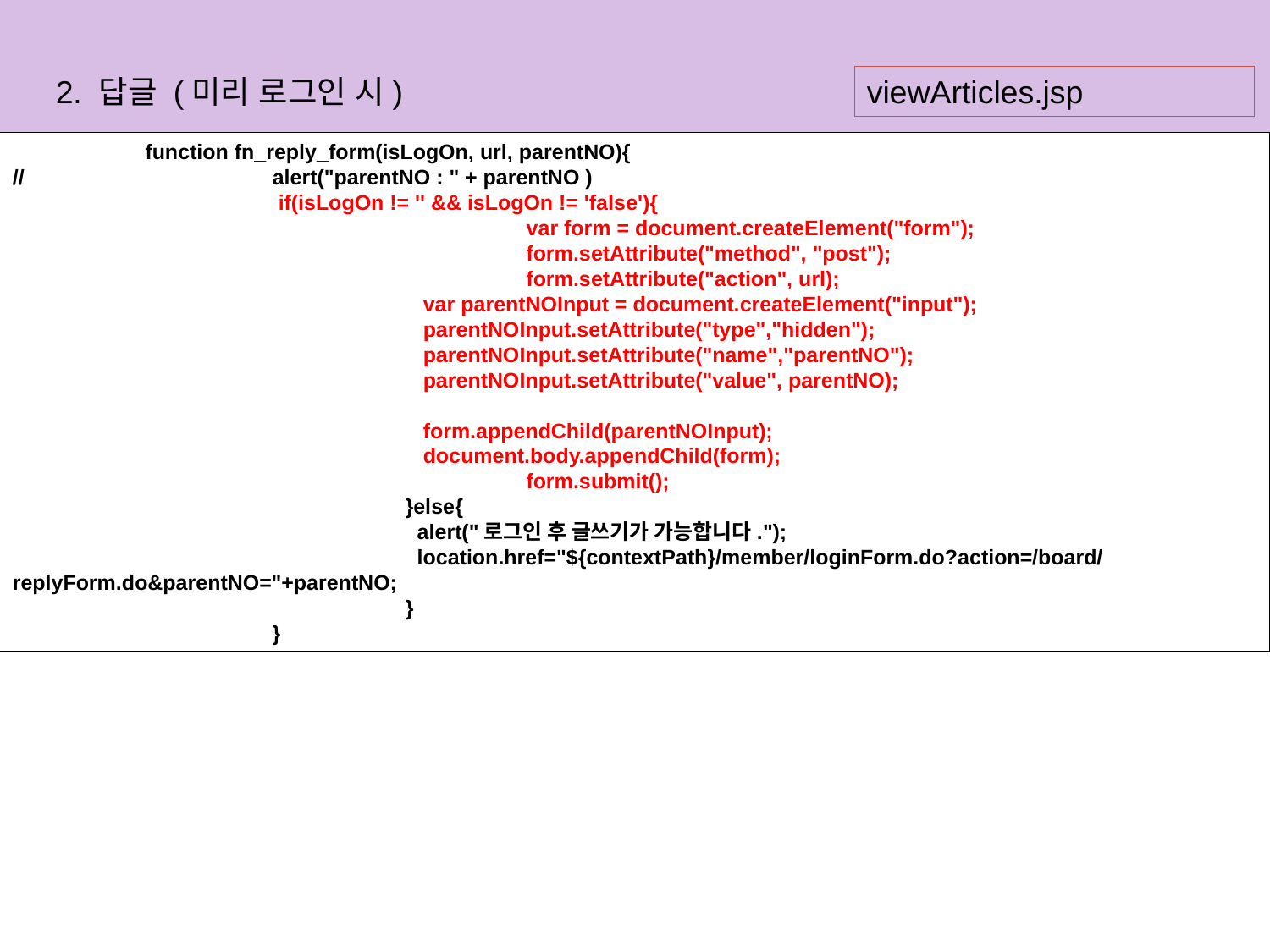

viewArticles.jsp
2. 답글 (미리 로그인 시)
	 function fn_reply_form(isLogOn, url, parentNO){
//		 alert("parentNO : " + parentNO )
		  if(isLogOn != '' && isLogOn != 'false'){
				 var form = document.createElement("form");
				 form.setAttribute("method", "post");
				 form.setAttribute("action", url);
			     var parentNOInput = document.createElement("input");
			     parentNOInput.setAttribute("type","hidden");
			     parentNOInput.setAttribute("name","parentNO");
			     parentNOInput.setAttribute("value", parentNO);

			     form.appendChild(parentNOInput);
			     document.body.appendChild(form);
				 form.submit();
			  }else{
			    alert("로그인 후 글쓰기가 가능합니다.");
			    location.href="${contextPath}/member/loginForm.do?action=/board/replyForm.do&parentNO="+parentNO;
			  }
		 }